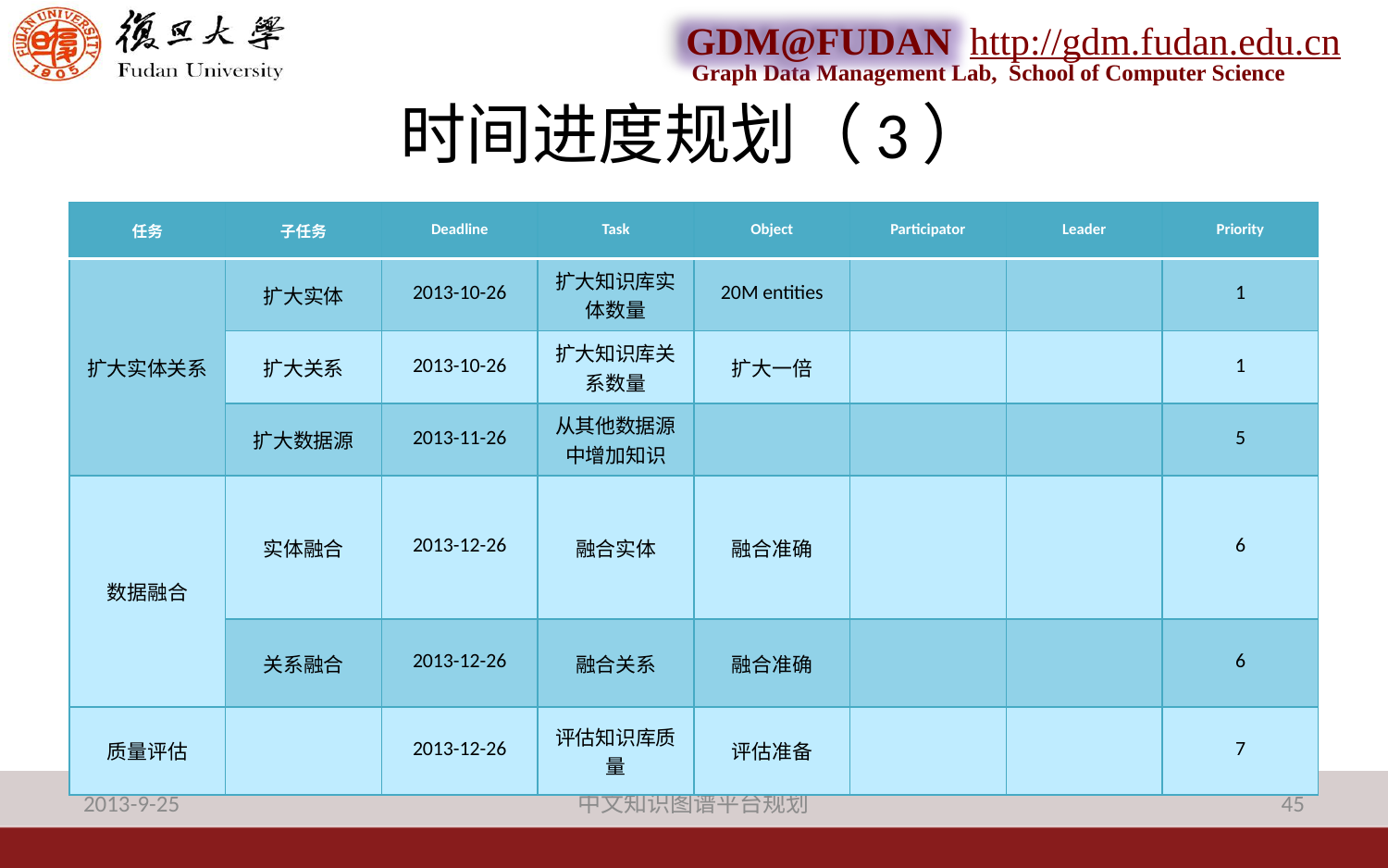

# 时间进度规划（3）
| 任务 | 子任务 | Deadline | Task | Object | Participator | Leader | Priority |
| --- | --- | --- | --- | --- | --- | --- | --- |
| 扩大实体关系 | 扩大实体 | 2013-10-26 | 扩大知识库实体数量 | 20M entities |  |  | 1 |
|  | 扩大关系 | 2013-10-26 | 扩大知识库关系数量 | 扩大一倍 |  |  | 1 |
|  | 扩大数据源 | 2013-11-26 | 从其他数据源中增加知识 |  |  |  | 5 |
| 数据融合 | 实体融合 | 2013-12-26 | 融合实体 | 融合准确 |  |  | 6 |
|  | 关系融合 | 2013-12-26 | 融合关系 | 融合准确 |  |  | 6 |
| 质量评估 |  | 2013-12-26 | 评估知识库质量 | 评估准备 |  |  | 7 |
2013-9-25
中文知识图谱平台规划
45